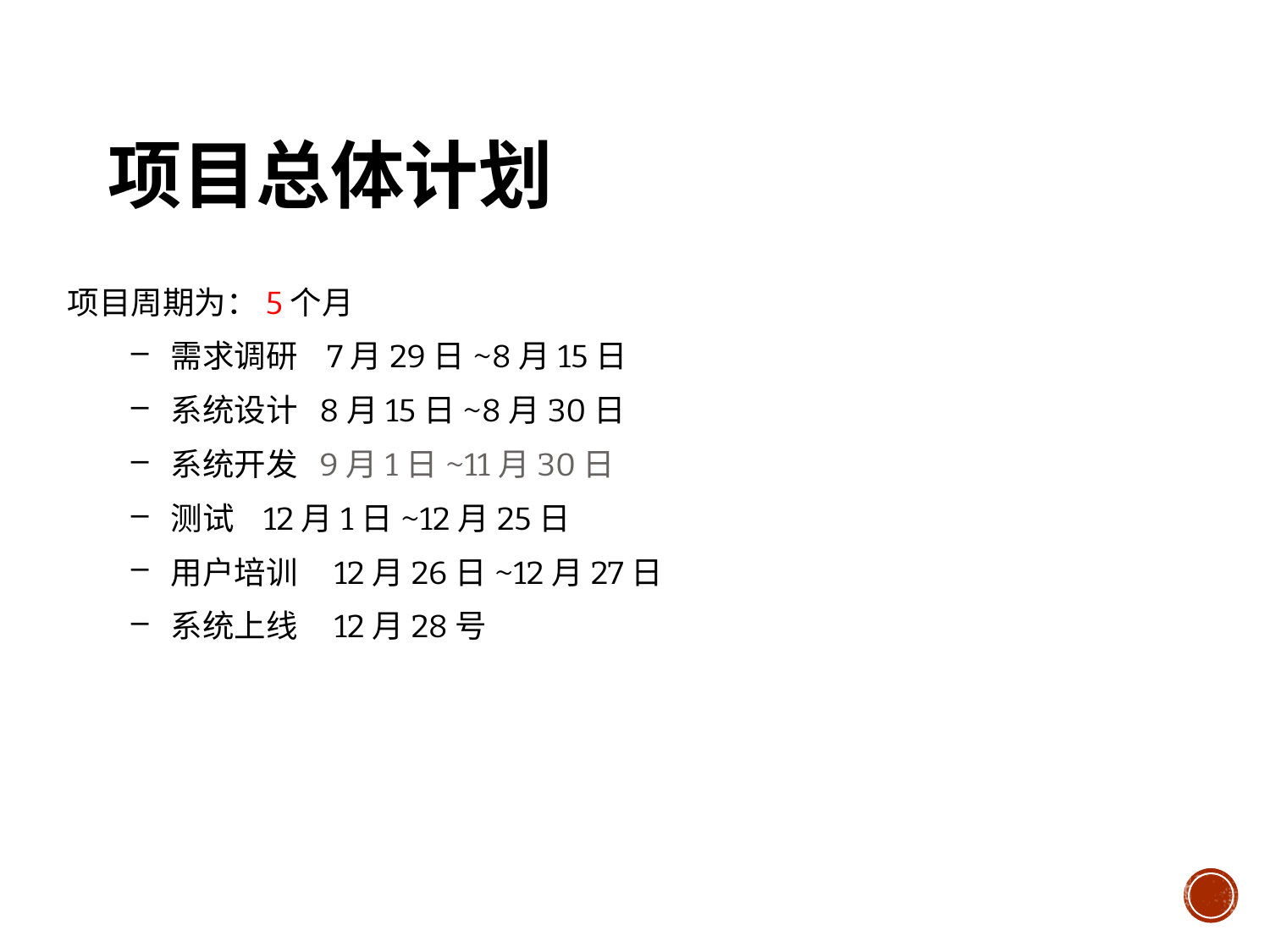

# 项目总体计划
项目周期为：5个月
需求调研   7月29日~8月15日
系统设计  8月15日~8月30日
系统开发  9月1日~11月30日
测试   12月1日~12月25日
用户培训    12月26日~12月27日
系统上线    12月28号